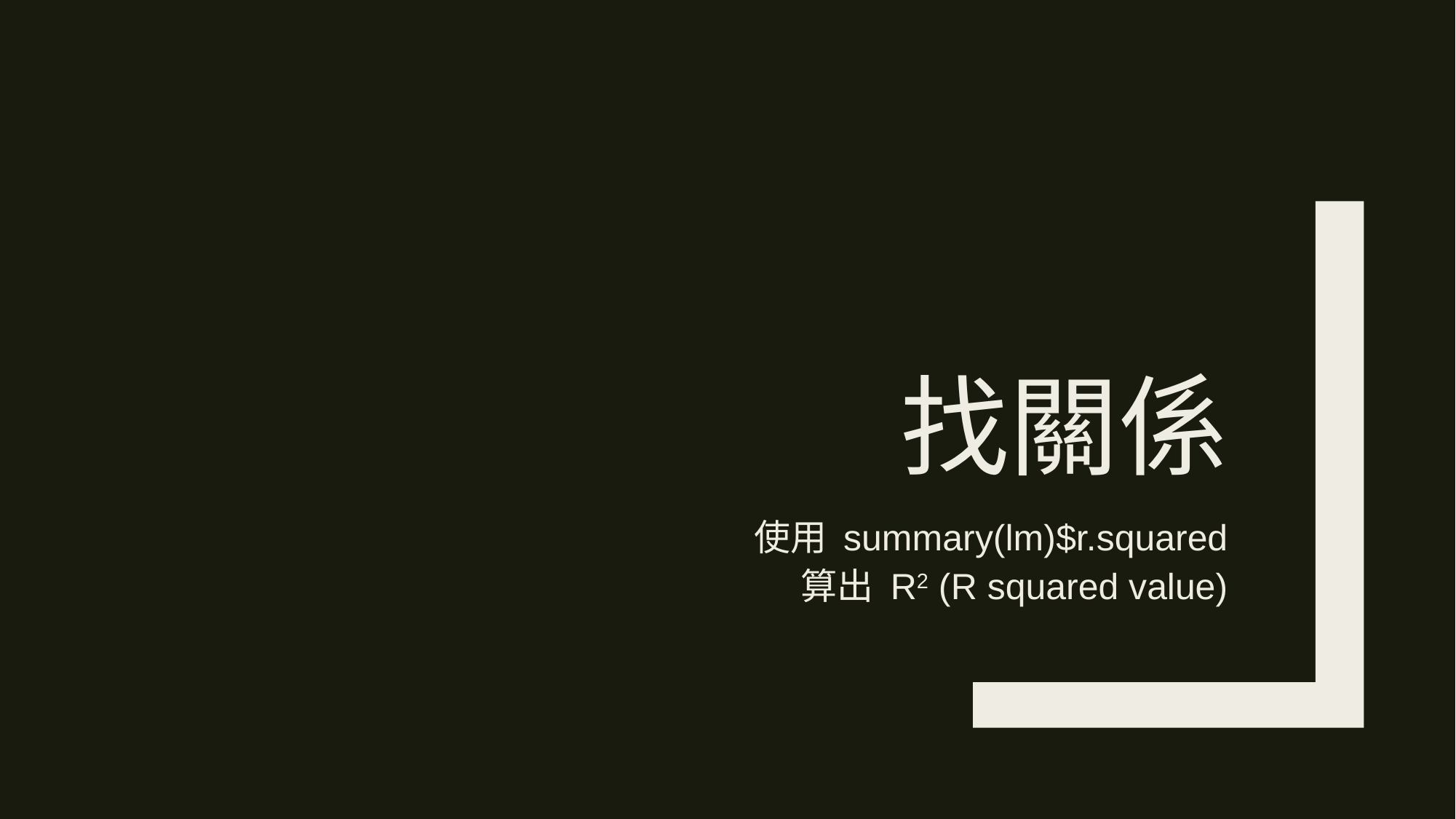

# 找關係
使用 summary(lm)$r.squared
算出 R2 (R squared value)